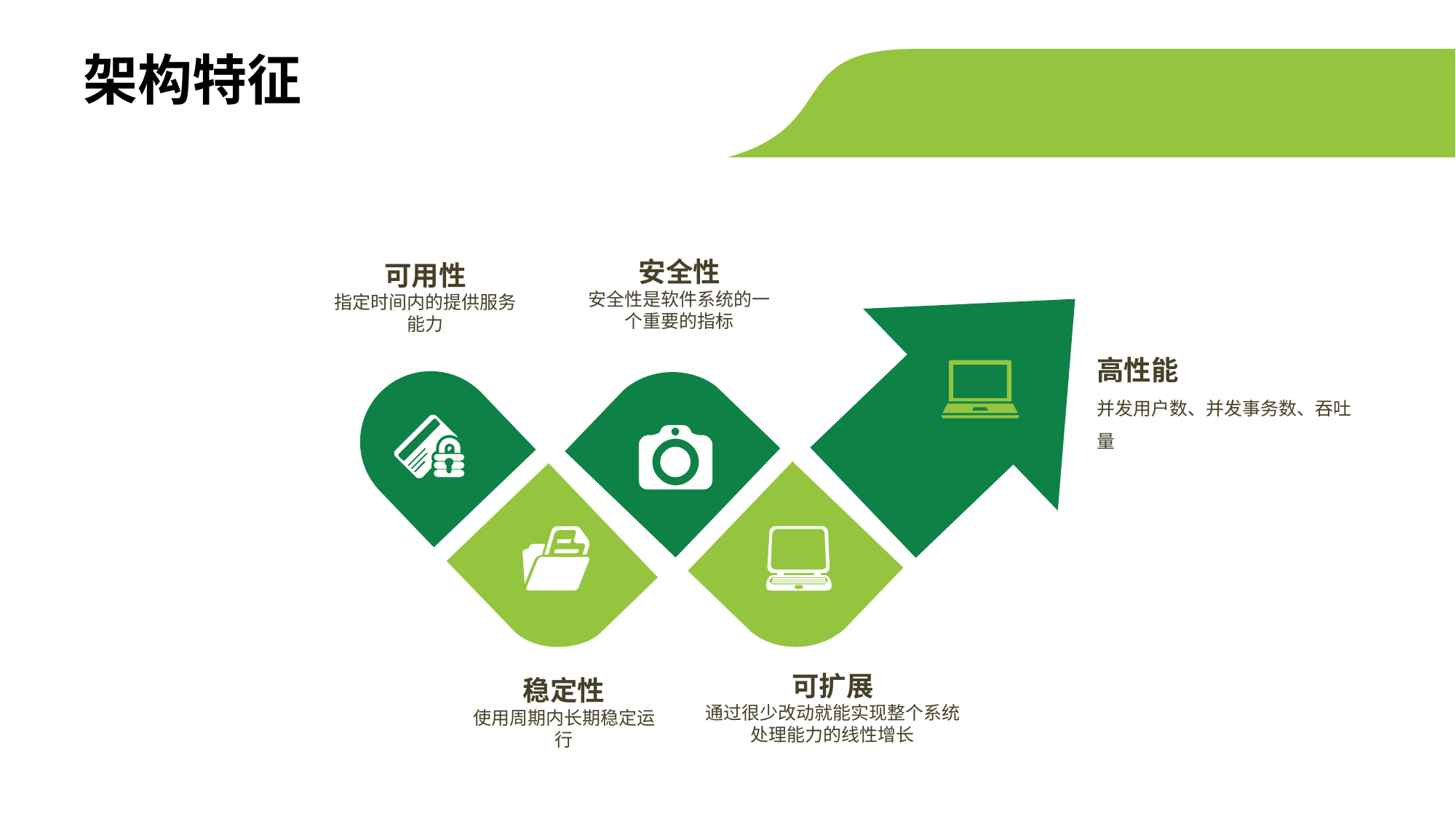

架构特征

安全性
安全性是软件系统的一个重要的指标
可用性
指定时间内的提供服务能力

高性能
并发用户数、并发事务数、吞吐量

可扩展
通过很少改动就能实现整个系统处理能力的线性增长
稳定性
使用周期内长期稳定运行